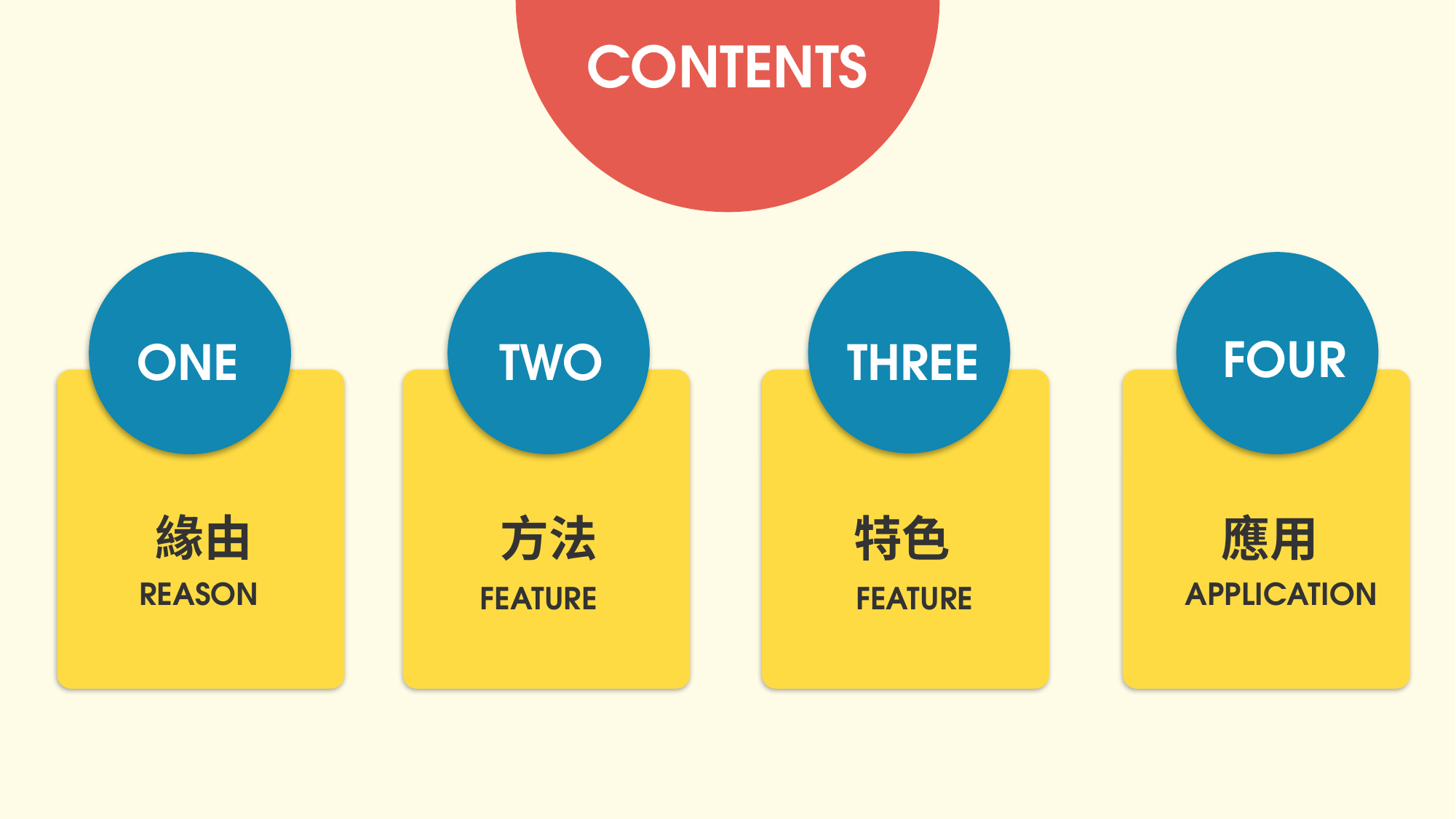

CONTENTS

ONE

TWO

FOUR
THREE

緣由
方法
特色
應用
REASON
APPLICATION
FEATURE
FEATURE